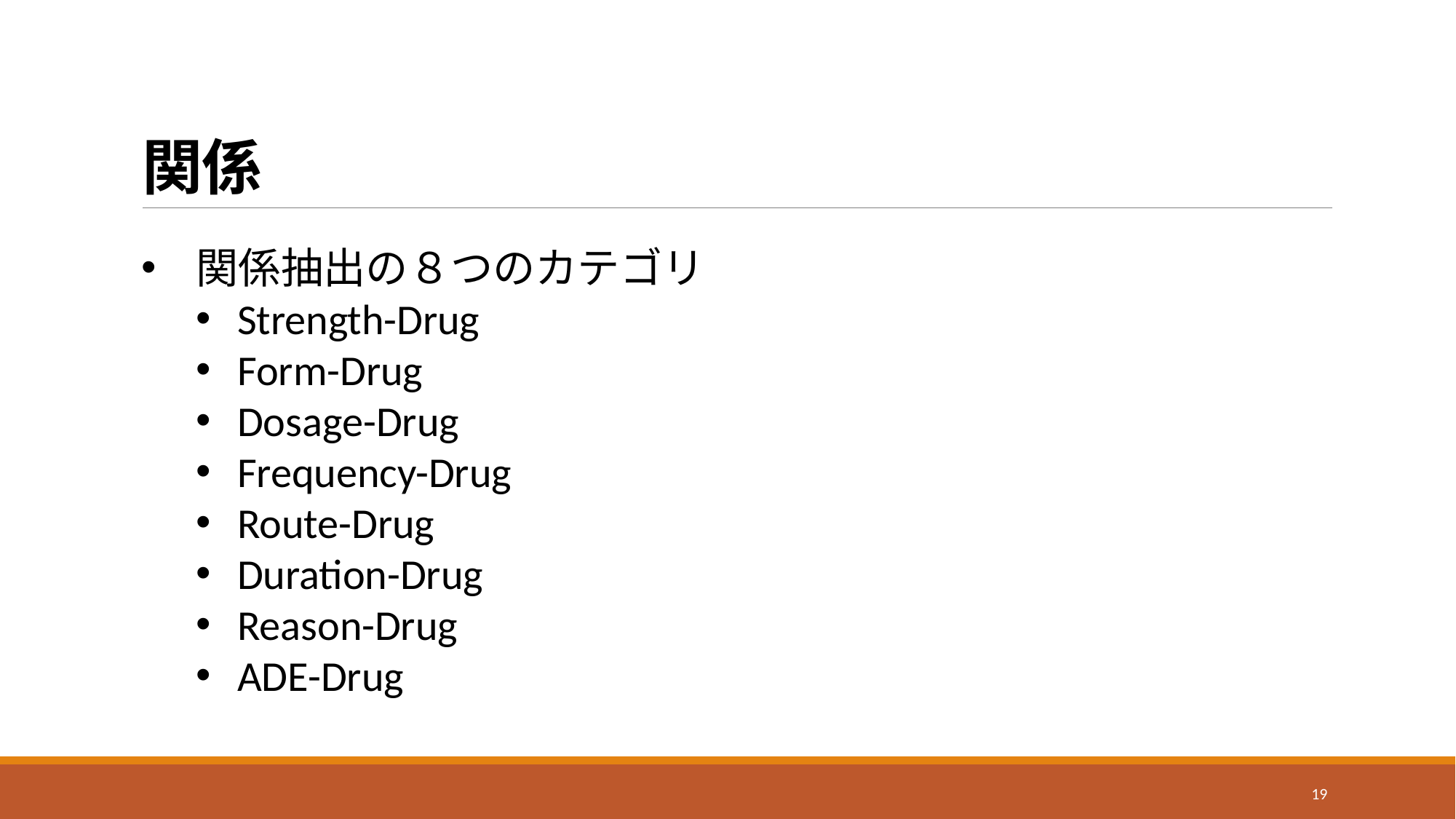

# 関係
関係抽出の８つのカテゴリ
Strength-Drug
Form-Drug
Dosage-Drug
Frequency-Drug
Route-Drug
Duration-Drug
Reason-Drug
ADE-Drug

19